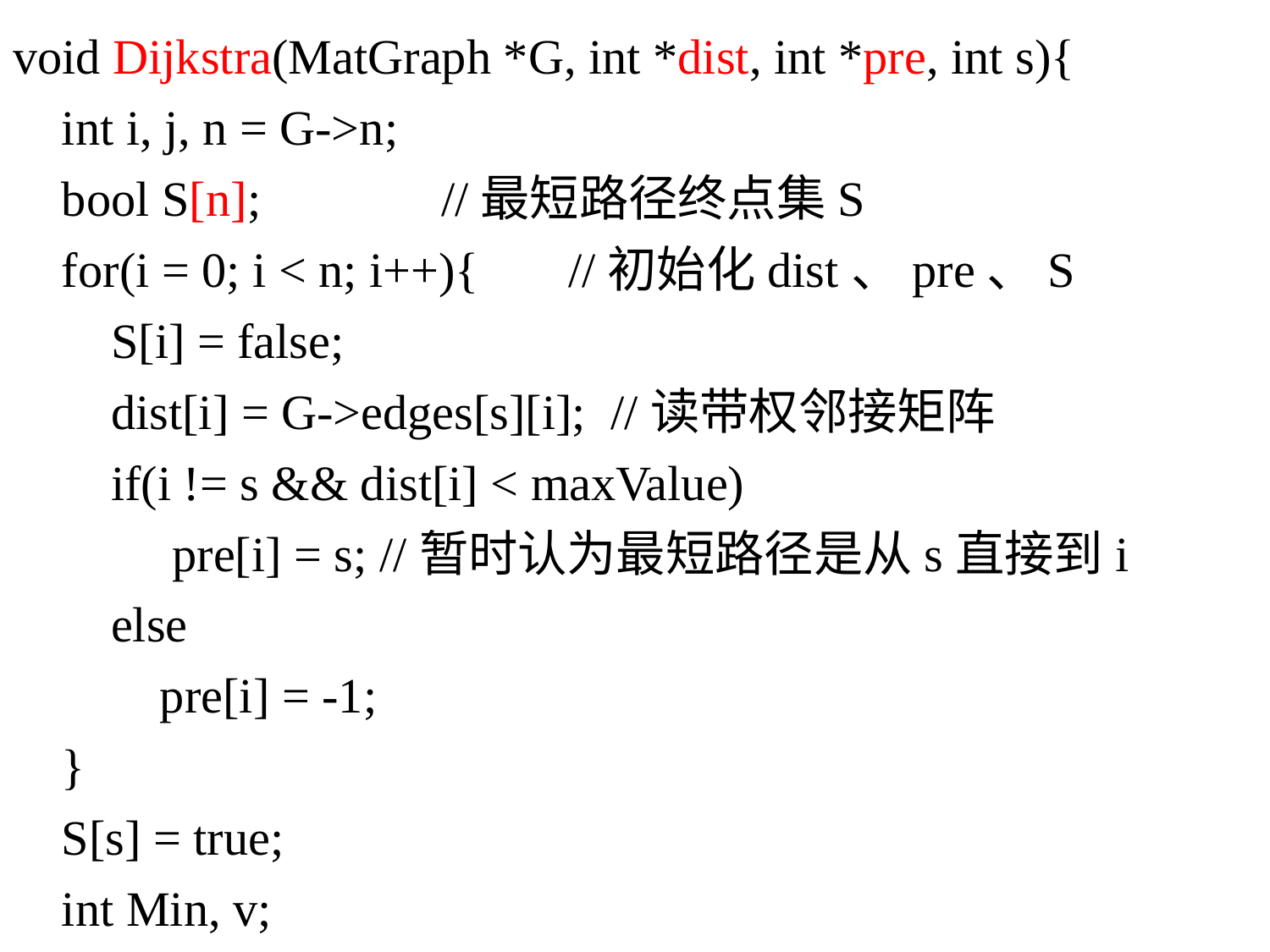

void Dijkstra(MatGraph *G, int *dist, int *pre, int s){
    int i, j, n = G->n;
    bool S[n]; 	     	//最短路径终点集S
    for(i = 0; i < n; i++){   	//初始化dist、pre、S
        S[i] = false;
        dist[i] = G->edges[s][i];  //读带权邻接矩阵
        if(i != s && dist[i] < maxValue)
             pre[i] = s; //暂时认为最短路径是从s直接到i
        else
            pre[i] = -1;
    }
    S[s] = true;
    int Min, v;